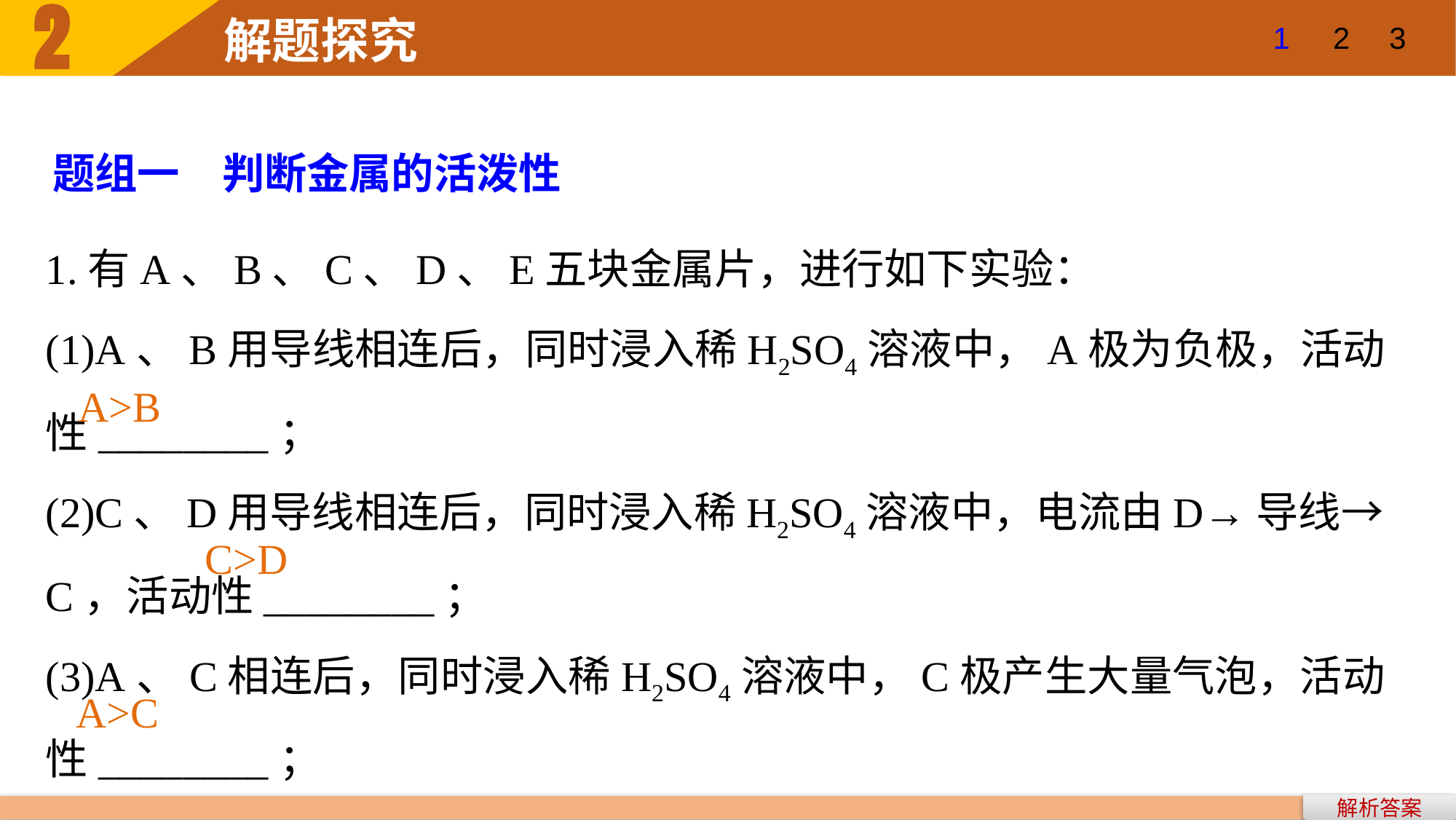

2

1
2
3
解题探究
题组一　判断金属的活泼性
1.有A、B、C、D、E五块金属片，进行如下实验：
(1)A、B用导线相连后，同时浸入稀H2SO4溶液中，A极为负极，活动性________；
(2)C、D用导线相连后，同时浸入稀H2SO4溶液中，电流由D→导线→C，活动性________；
(3)A、C相连后，同时浸入稀H2SO4溶液中，C极产生大量气泡，活动性________；
A>B
C>D
A>C
解析答案